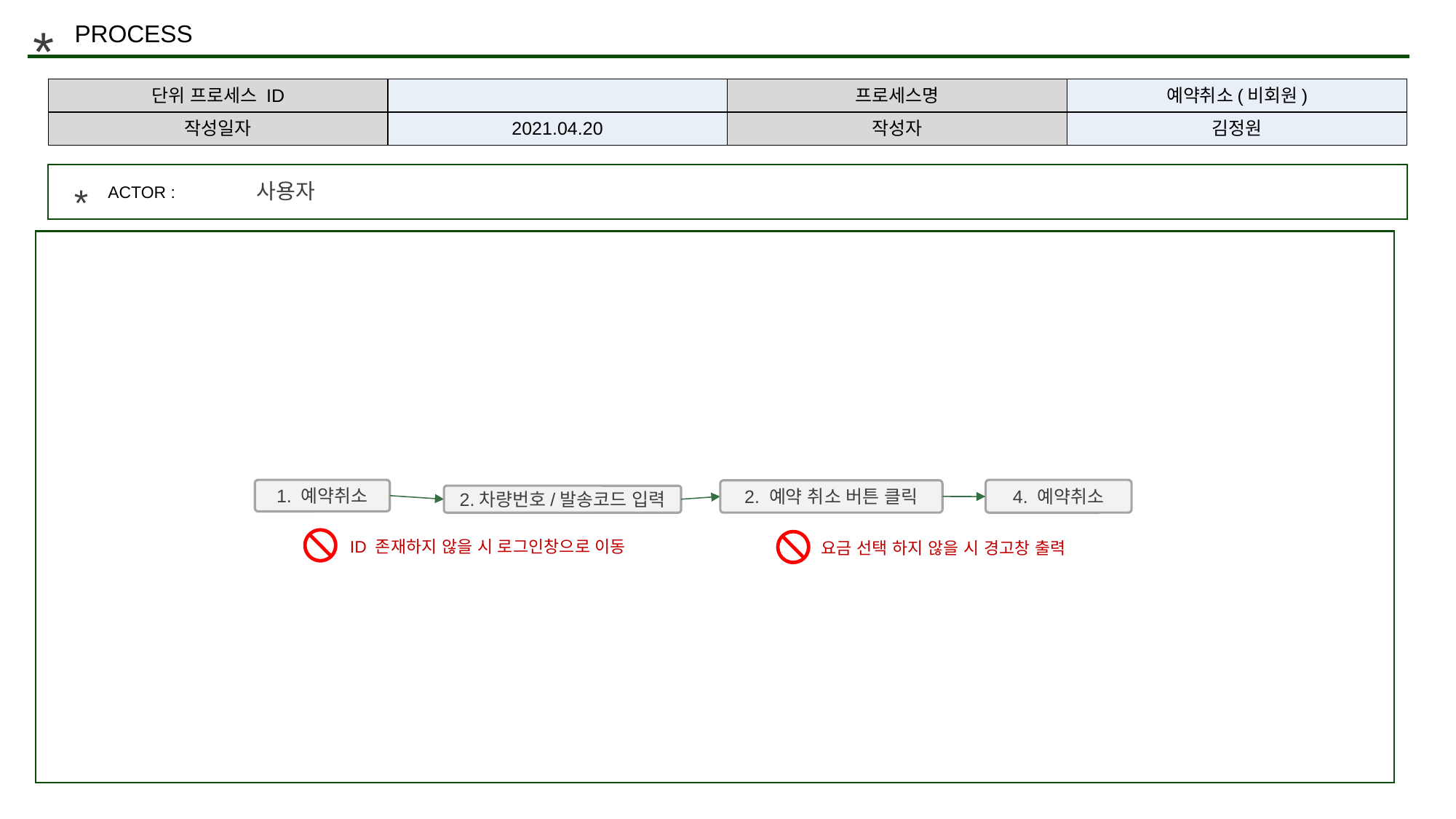

*
PROCESS
| 단위 프로세스 ID |  | 프로세스명 | 예약취소(비회원) |
| --- | --- | --- | --- |
| 작성일자 | 2021.04.20 | 작성자 | 김정원 |

사용자
*
ACTOR :

4. 예약취소
1. 예약취소
2. 예약 취소 버튼 클릭
2.차량번호/발송코드 입력

ID 존재하지 않을 시 로그인창으로 이동

요금 선택 하지 않을 시 경고창 출력